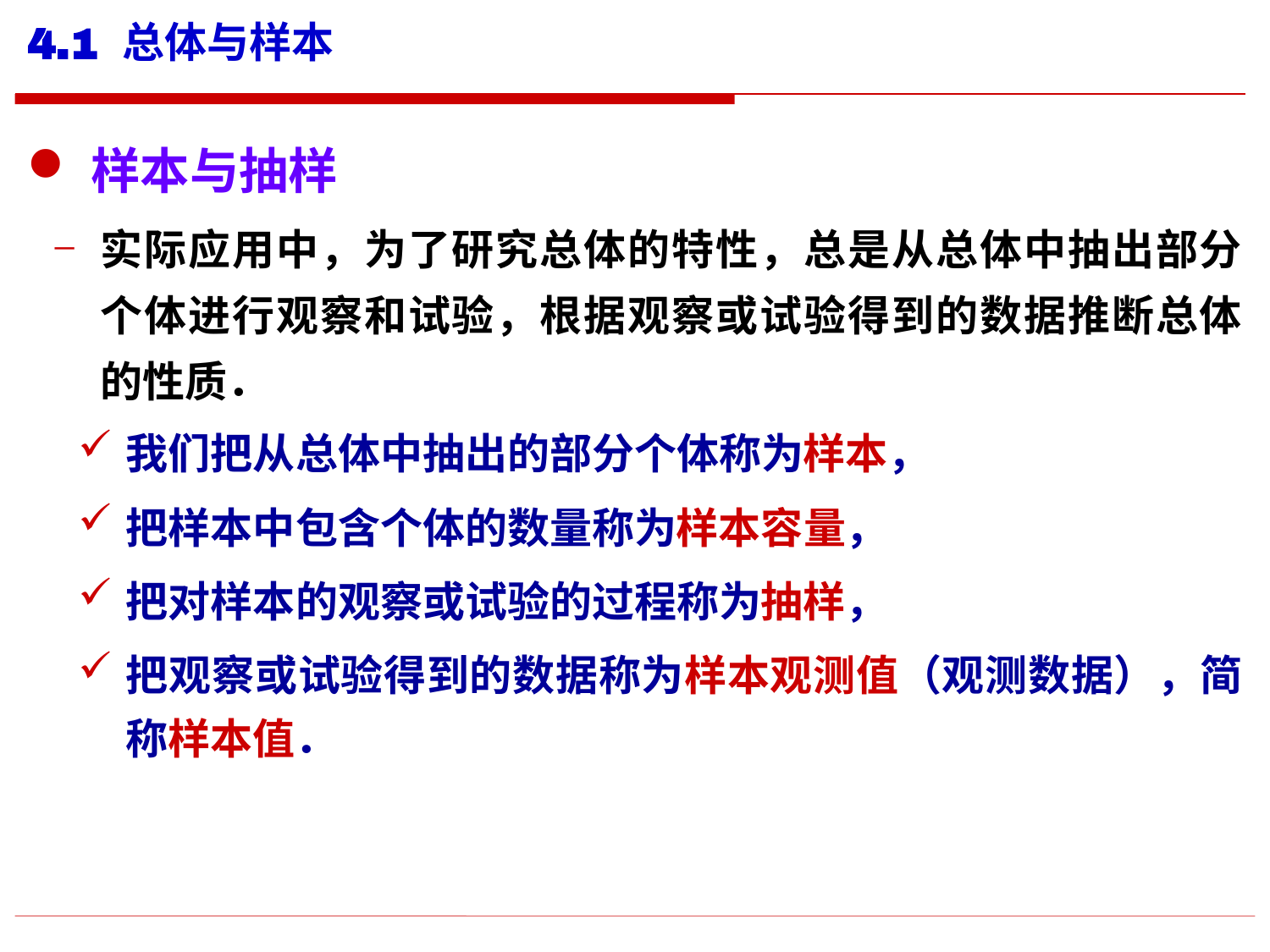

# 4.1 总体与样本
样本与抽样
实际应用中，为了研究总体的特性，总是从总体中抽出部分个体进行观察和试验，根据观察或试验得到的数据推断总体的性质．
我们把从总体中抽出的部分个体称为样本，
把样本中包含个体的数量称为样本容量，
把对样本的观察或试验的过程称为抽样，
把观察或试验得到的数据称为样本观测值（观测数据），简称样本值．